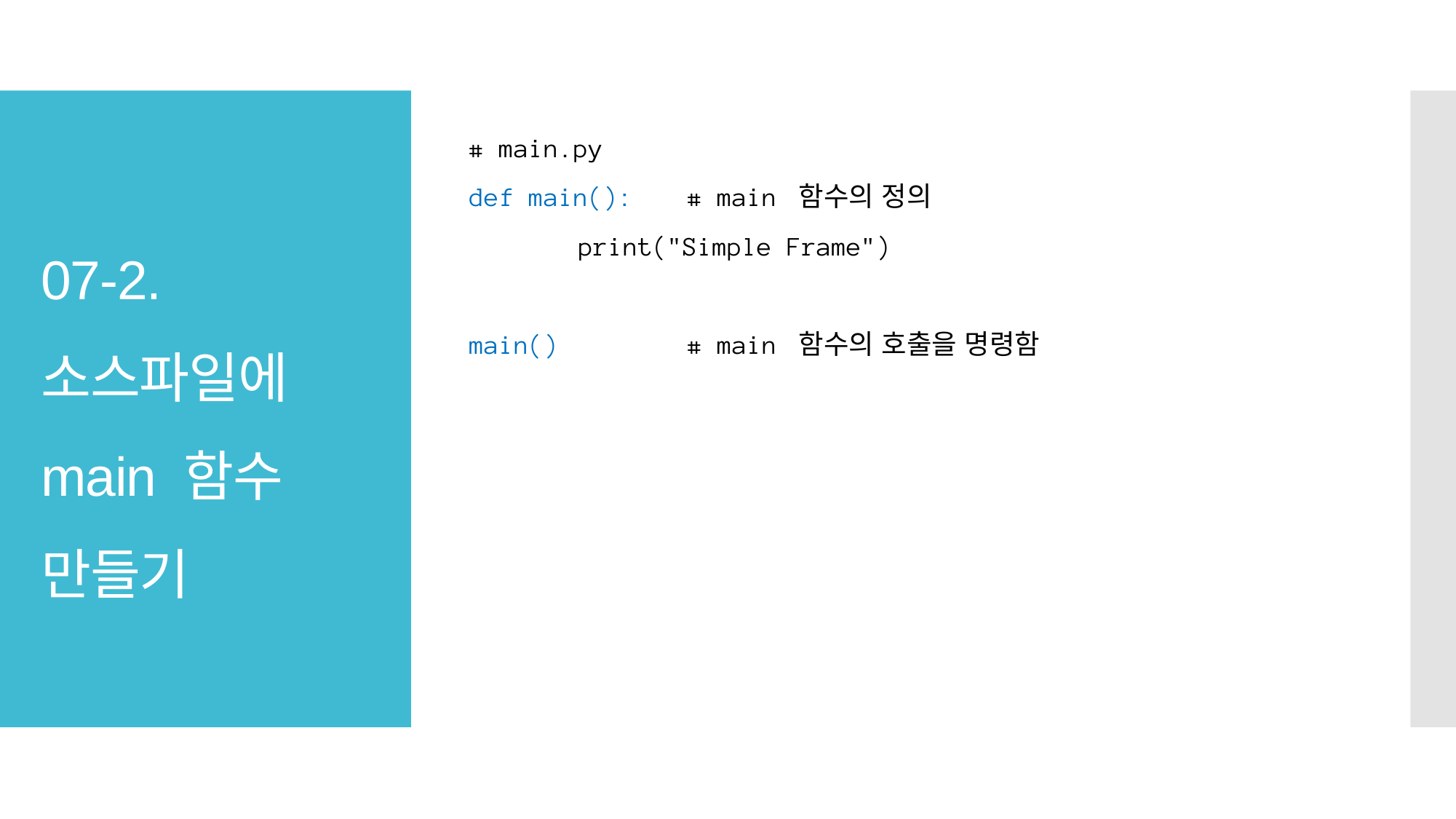

# main.py
def main(): 	# main 함수의 정의
	print("Simple Frame")

main() 		# main 함수의 호출을 명령함
# 07-2. 소스파일에 main 함수 만들기